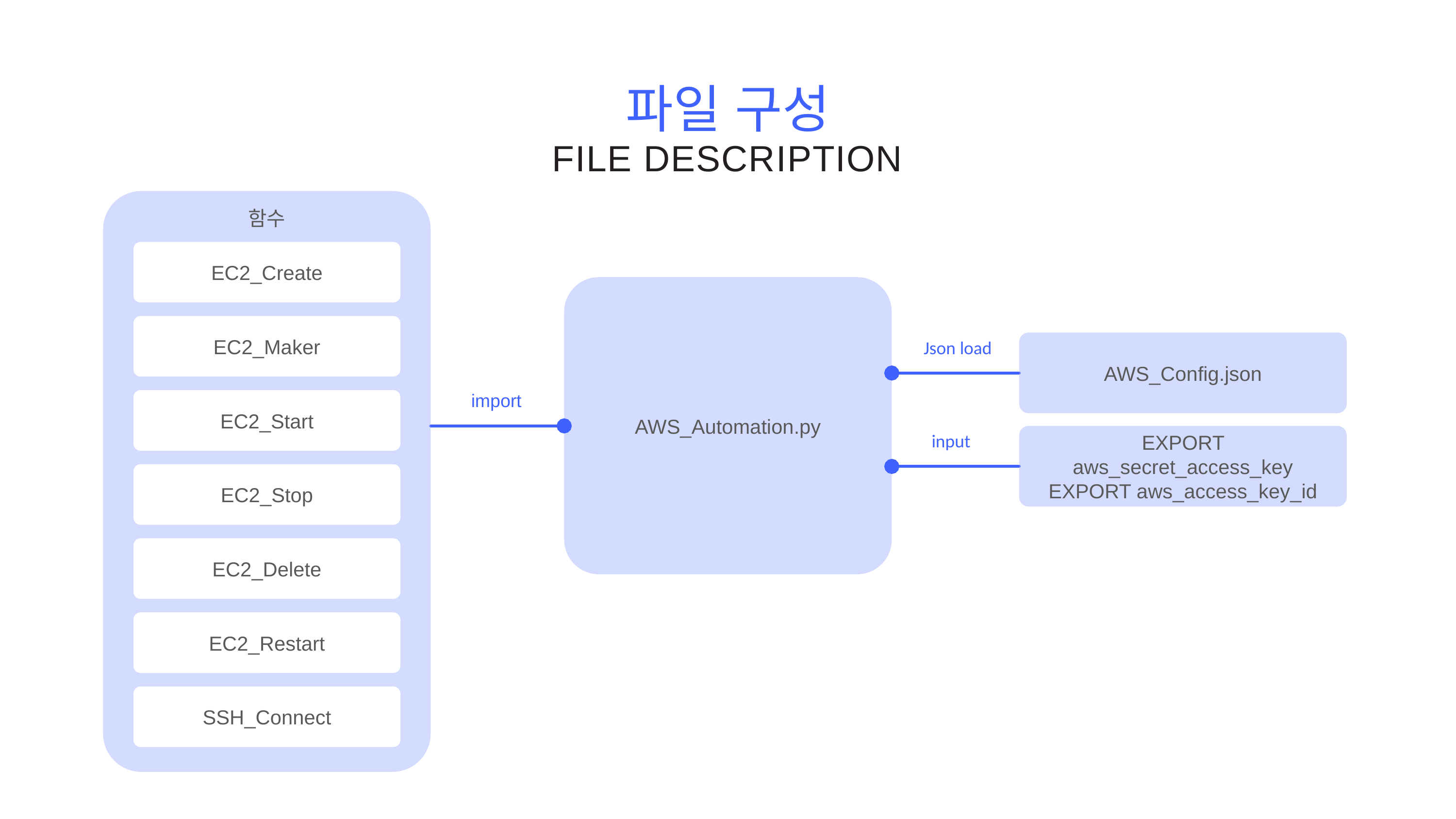

파일 구성
FILE DESCRIPTION
함수
EC2_Create
EC2_Maker
EC2_Start
EC2_Stop
EC2_Delete
EC2_Restart
SSH_Connect
AWS_Automation.py
Json load
AWS_Config.json
import
input
EXPORT aws_secret_access_key
EXPORT aws_access_key_id